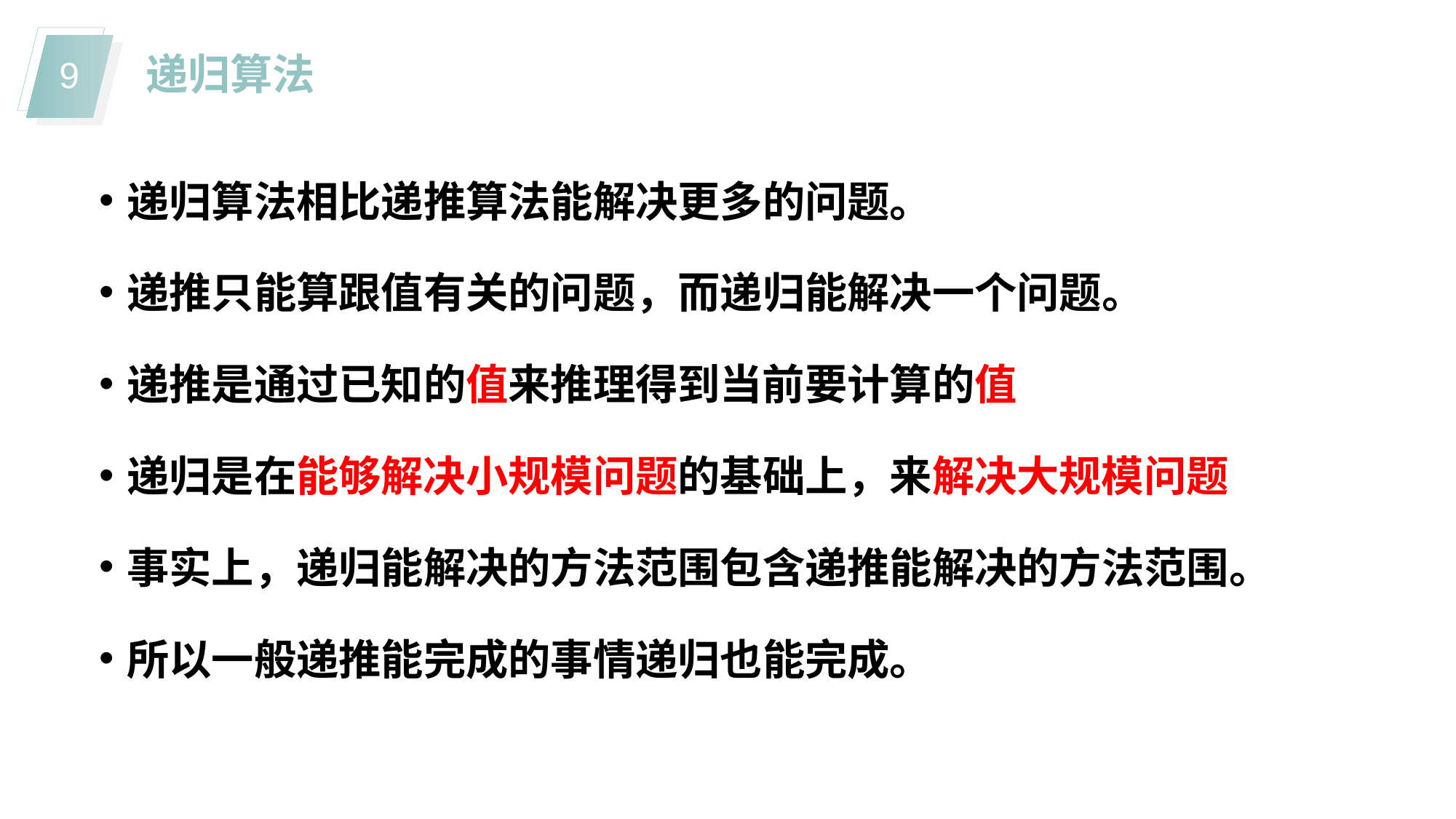

递归算法
递归算法相比递推算法能解决更多的问题。
递推只能算跟值有关的问题，而递归能解决一个问题。
递推是通过已知的值来推理得到当前要计算的值
递归是在能够解决小规模问题的基础上，来解决大规模问题
事实上，递归能解决的方法范围包含递推能解决的方法范围。
所以一般递推能完成的事情递归也能完成。